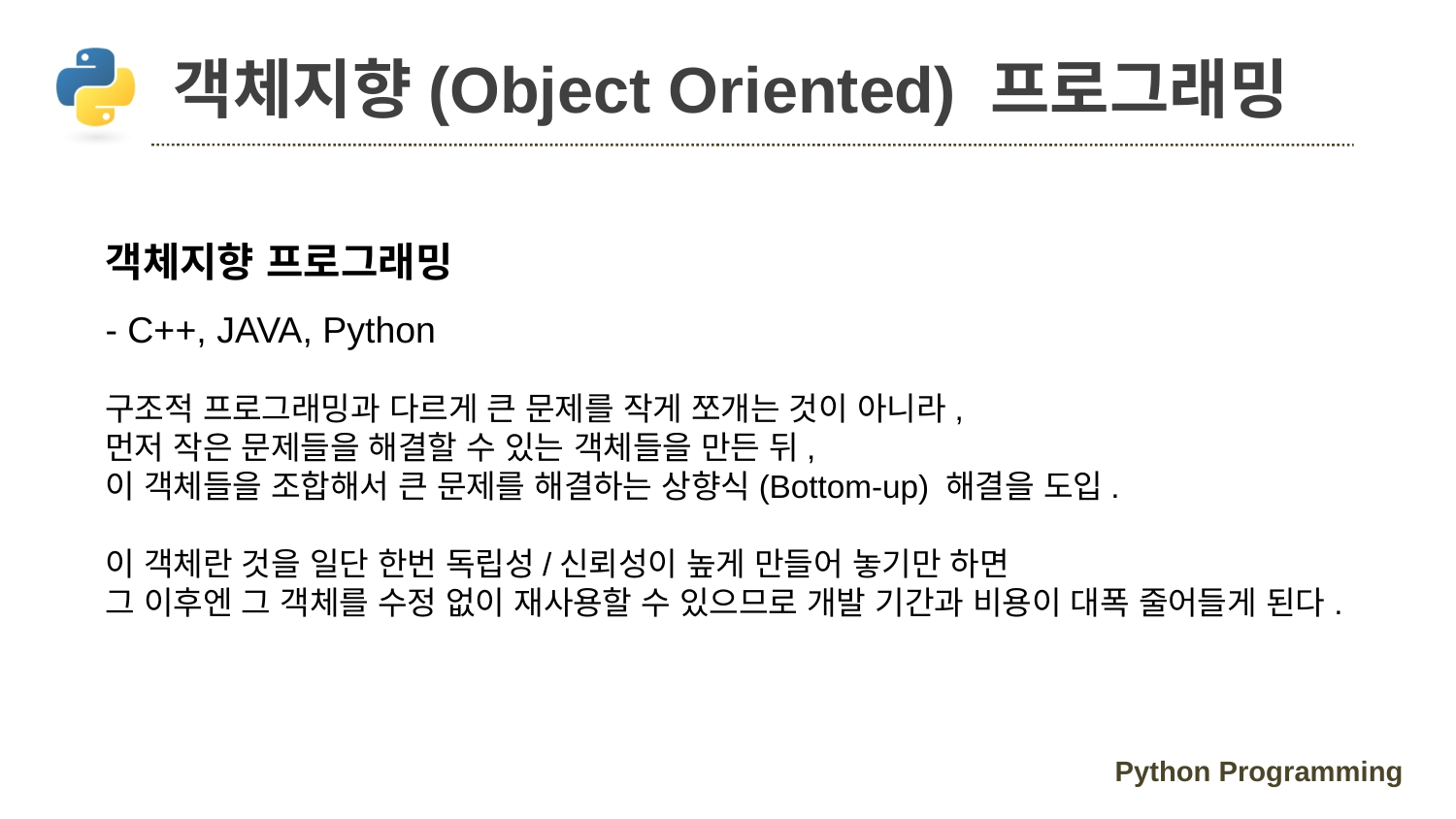

# 객체지향(Object Oriented) 프로그래밍
객체지향 프로그래밍
- C++, JAVA, Python

구조적 프로그래밍과 다르게 큰 문제를 작게 쪼개는 것이 아니라,
먼저 작은 문제들을 해결할 수 있는 객체들을 만든 뒤,
이 객체들을 조합해서 큰 문제를 해결하는 상향식(Bottom-up) 해결을 도입.
이 객체란 것을 일단 한번 독립성/신뢰성이 높게 만들어 놓기만 하면
그 이후엔 그 객체를 수정 없이 재사용할 수 있으므로 개발 기간과 비용이 대폭 줄어들게 된다.